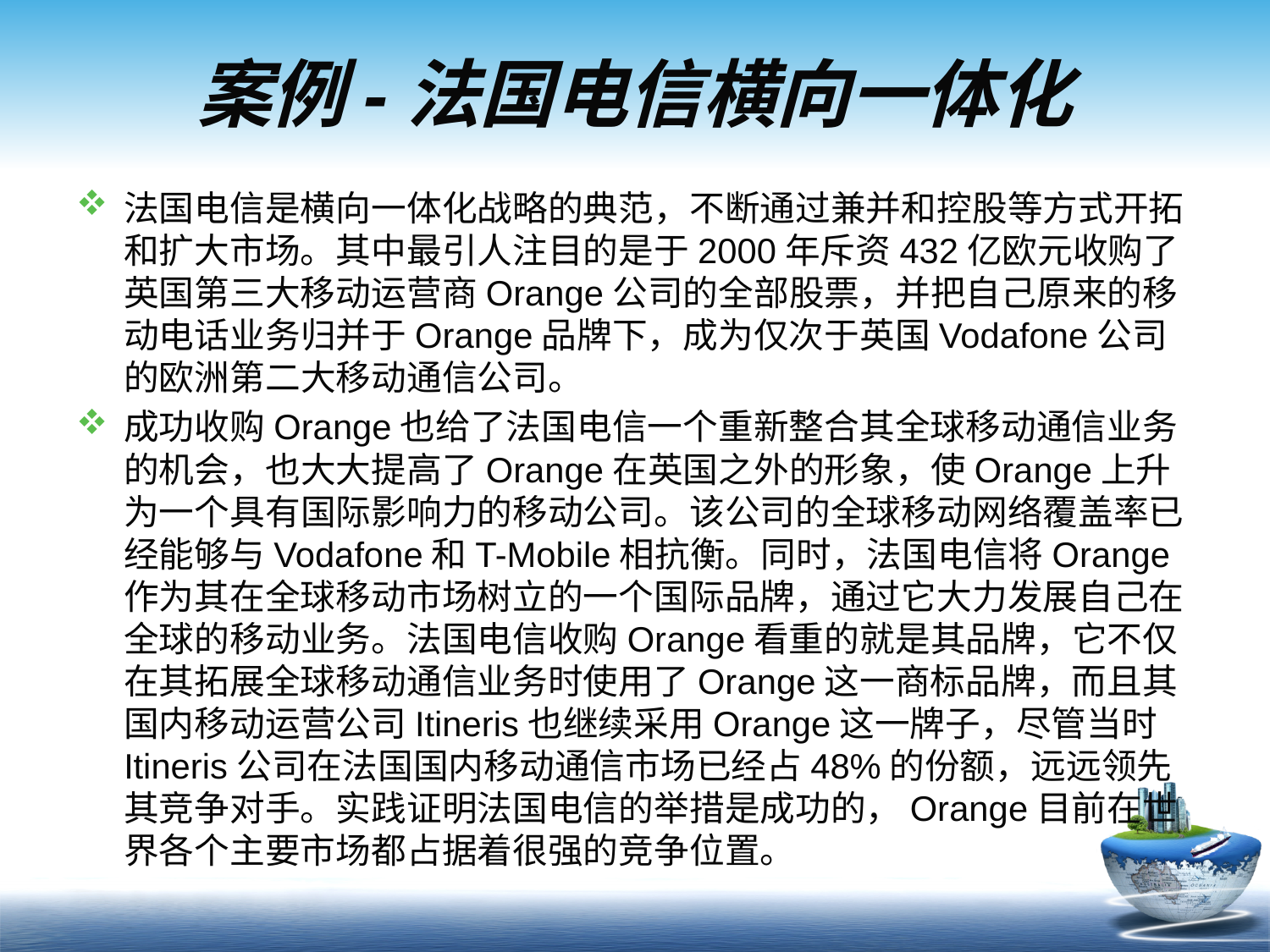

# 案例-法国电信横向一体化
法国电信是横向一体化战略的典范，不断通过兼并和控股等方式开拓和扩大市场。其中最引人注目的是于2000年斥资432亿欧元收购了英国第三大移动运营商Orange公司的全部股票，并把自己原来的移动电话业务归并于Orange品牌下，成为仅次于英国Vodafone公司的欧洲第二大移动通信公司。
成功收购Orange也给了法国电信一个重新整合其全球移动通信业务的机会，也大大提高了Orange在英国之外的形象，使Orange上升为一个具有国际影响力的移动公司。该公司的全球移动网络覆盖率已经能够与Vodafone和T-Mobile相抗衡。同时，法国电信将Orange作为其在全球移动市场树立的一个国际品牌，通过它大力发展自己在全球的移动业务。法国电信收购Orange看重的就是其品牌，它不仅在其拓展全球移动通信业务时使用了Orange这一商标品牌，而且其国内移动运营公司Itineris也继续采用Orange这一牌子，尽管当时Itineris公司在法国国内移动通信市场已经占48%的份额，远远领先其竞争对手。实践证明法国电信的举措是成功的，Orange目前在世界各个主要市场都占据着很强的竞争位置。